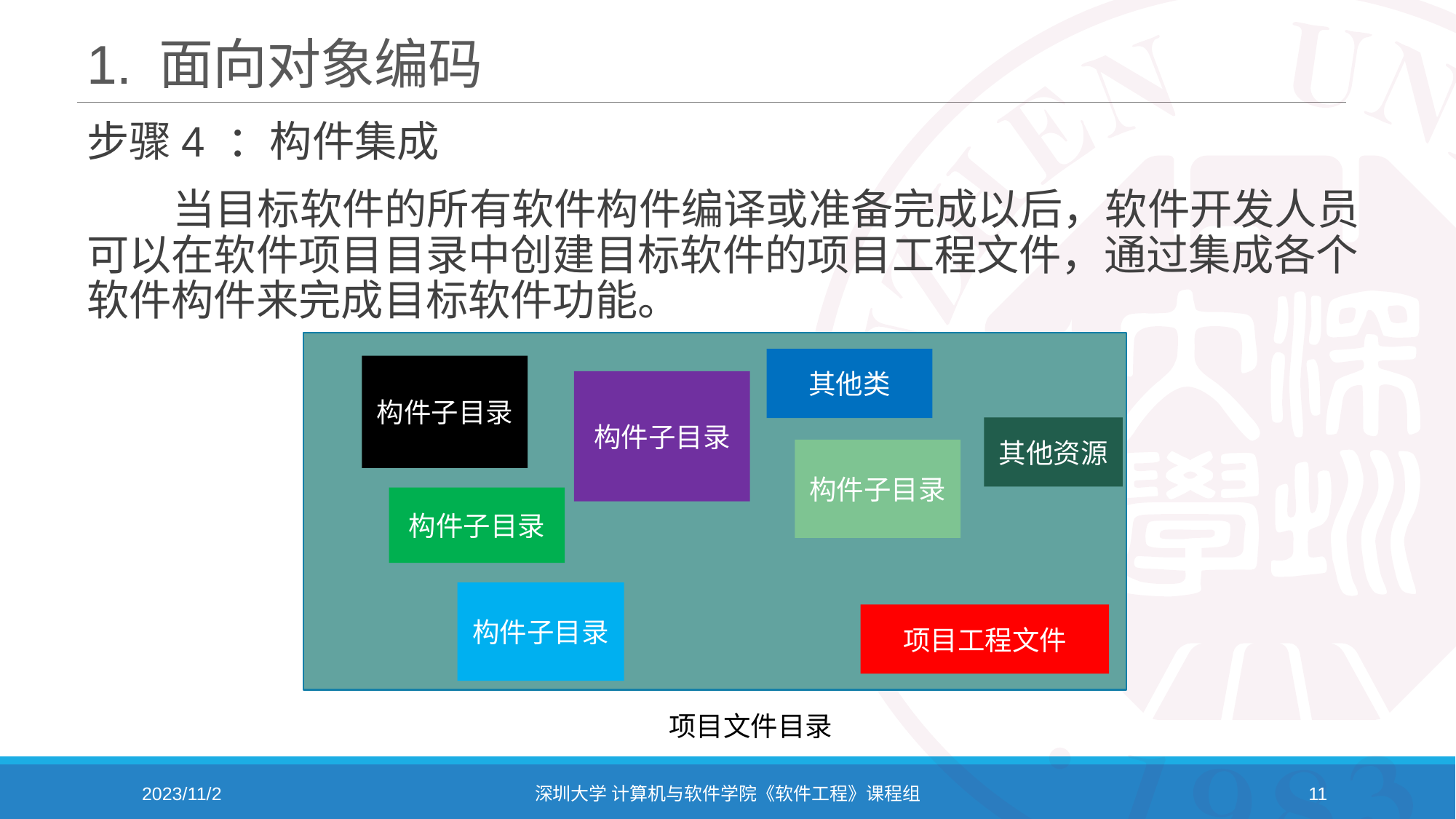

# 1. 面向对象编码
步骤4 ：构件集成
        当目标软件的所有软件构件编译或准备完成以后，软件开发人员可以在软件项目目录中创建目标软件的项目工程文件，通过集成各个软件构件来完成目标软件功能。

其他类
构件子目录
构件子目录
其他资源
构件子目录
构件子目录
构件子目录
项目工程文件
项目文件目录
2023/11/2
深圳大学 计算机与软件学院《软件工程》课程组
11